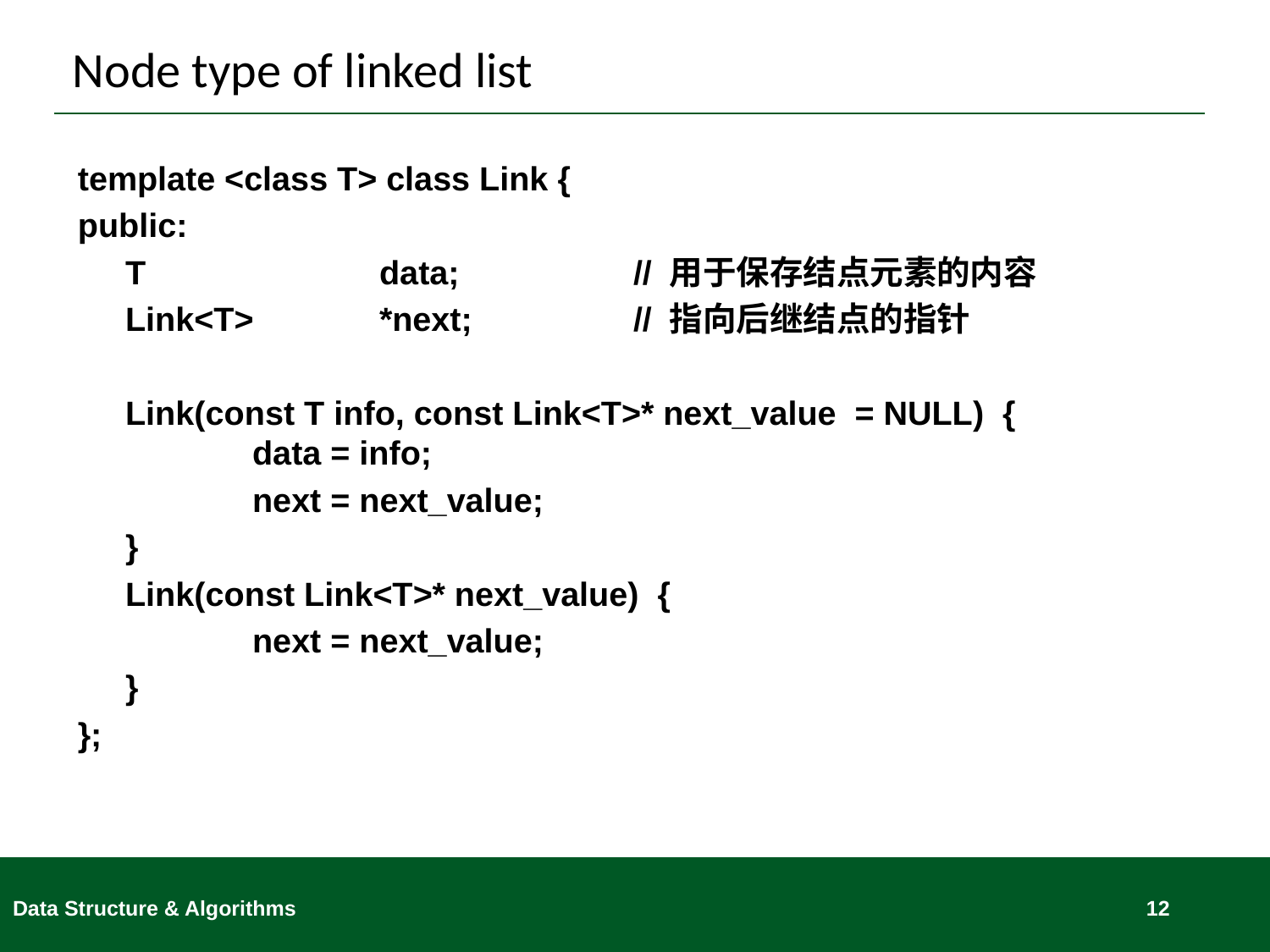

# Node type of linked list
template <class T> class Link {
public:
    	T  		data;	 	// 用于保存结点元素的内容
	Link<T> 	*next;		// 指向后继结点的指针

	Link(const T info, const Link<T>* next_value  = NULL)  {		data = info;
		next = next_value;
	}
	Link(const Link<T>* next_value)  {
		next = next_value;
	}
};
Data Structure & Algorithms
12